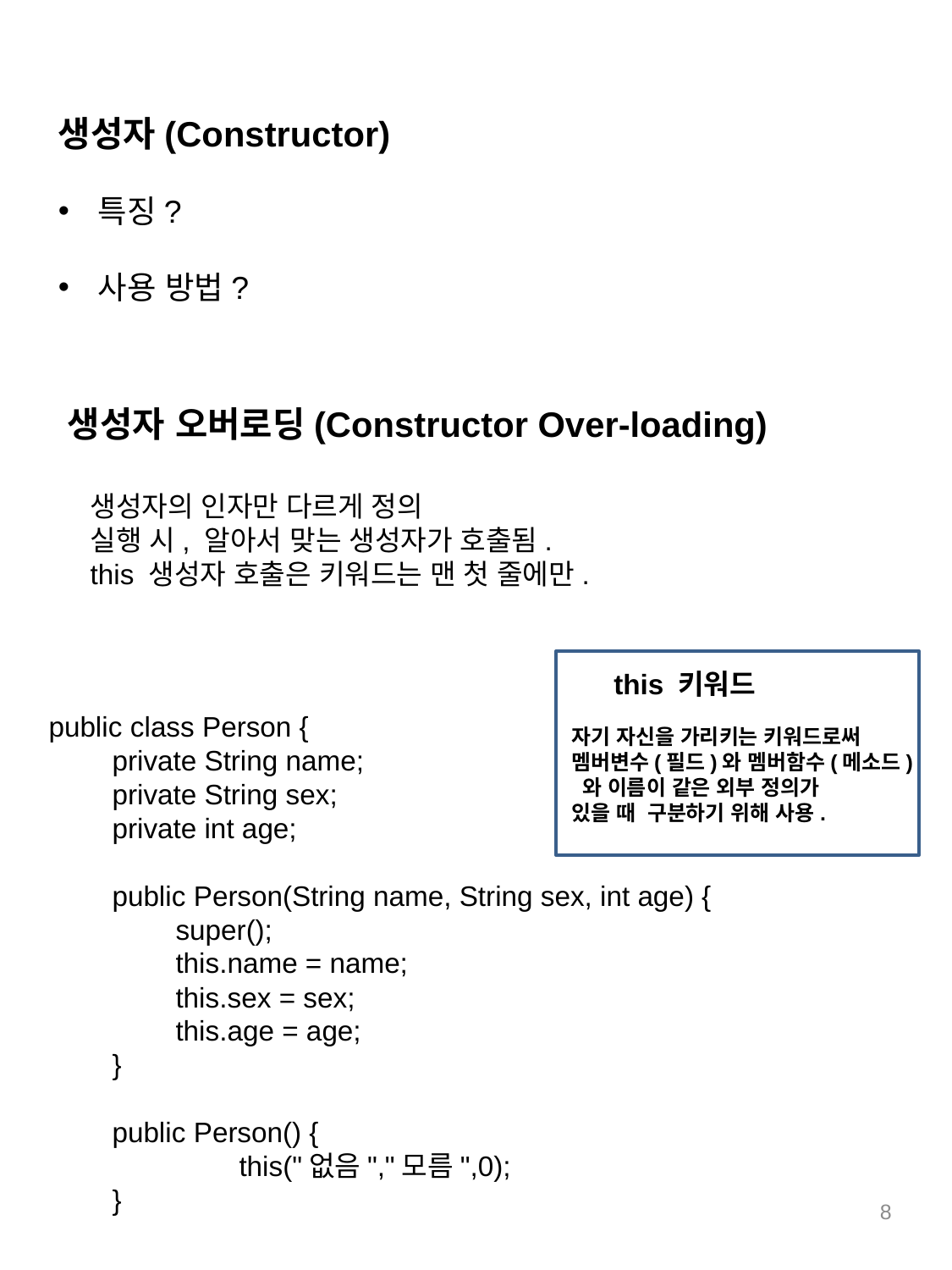

생성자(Constructor)

특징?

사용 방법?
생성자 오버로딩(Constructor Over-loading)
생성자의 인자만 다르게 정의
실행 시, 알아서 맞는 생성자가 호출됨.
this 생성자 호출은 키워드는 맨 첫 줄에만.

this 키워드
public class Person {
private String name;
private String sex;
private int age;

public Person(String name, String sex, int age) {
super();
this.name = name;
this.sex = sex;
this.age = age;
}

public Person() {
	this("없음","모름",0);
}
자기 자신을 가리키는 키워드로써
멤버변수(필드)와 멤버함수(메소드)
 와 이름이 같은 외부 정의가
있을 때  구분하기 위해 사용.
8